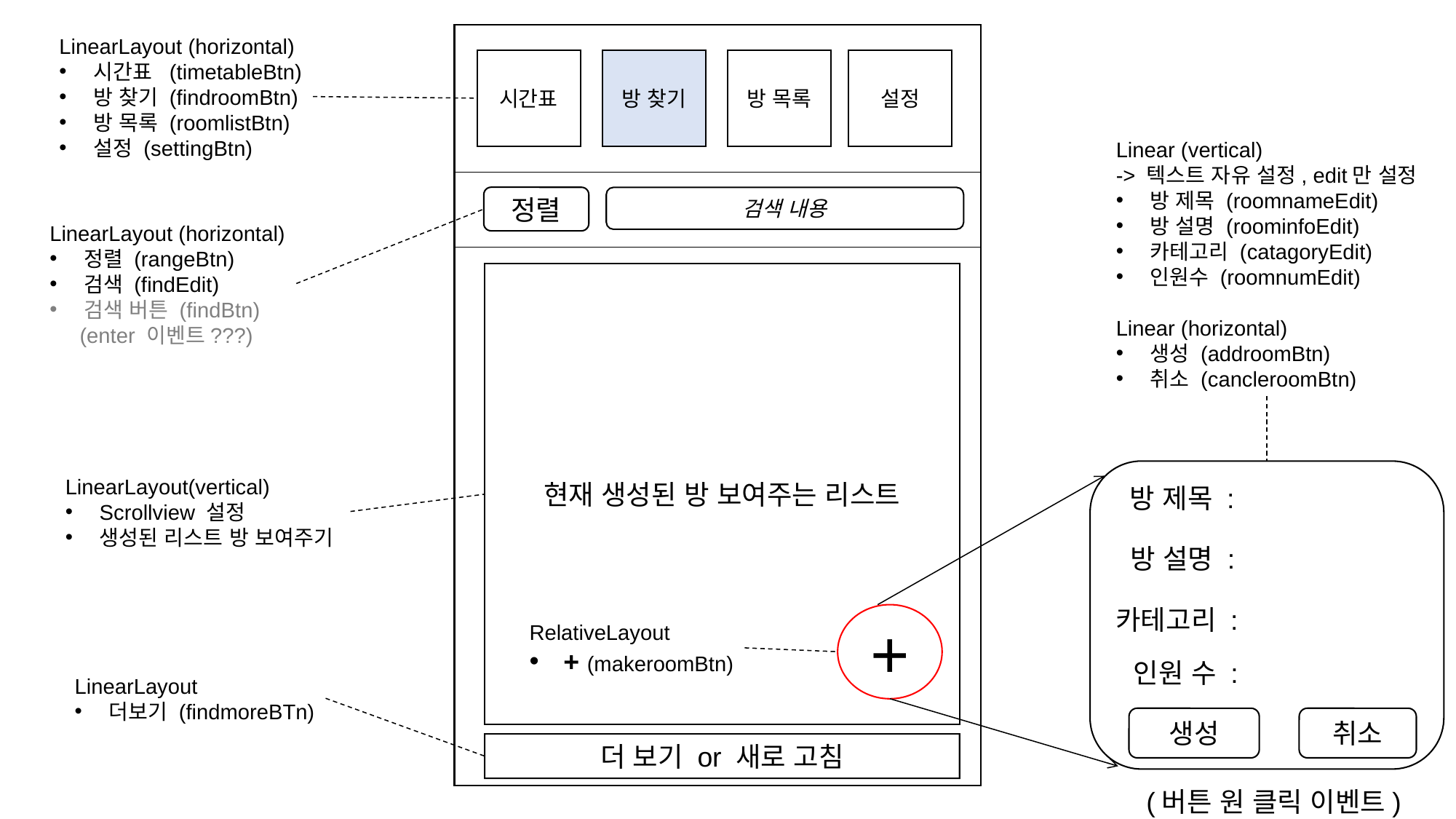

LinearLayout (horizontal)
시간표  (timetableBtn)
방 찾기 (findroomBtn)
방 목록 (roomlistBtn)
설정 (settingBtn)
시간표
방 찾기
방 목록
설정
Linear (vertical)
-> 텍스트 자유 설정, edit만 설정
방 제목 (roomnameEdit)
방 설명 (roominfoEdit)
카테고리 (catagoryEdit)
인원수 (roomnumEdit)

Linear (horizontal)
생성 (addroomBtn)
취소 (cancleroomBtn)
정렬
검색 내용
LinearLayout (horizontal)
정렬 (rangeBtn)
검색 (findEdit)
검색 버튼 (findBtn)
     (enter 이벤트???)
현재 생성된 방 보여주는 리스트

LinearLayout(vertical)
Scrollview 설정
생성된 리스트 방 보여주기
방 제목 :
방 설명 :
카테고리 :
+
RelativeLayout
+ (makeroomBtn)
인원 수 :
LinearLayout
더보기 (findmoreBTn)
생성
취소
더 보기 or 새로 고침
(버튼 원 클릭 이벤트)